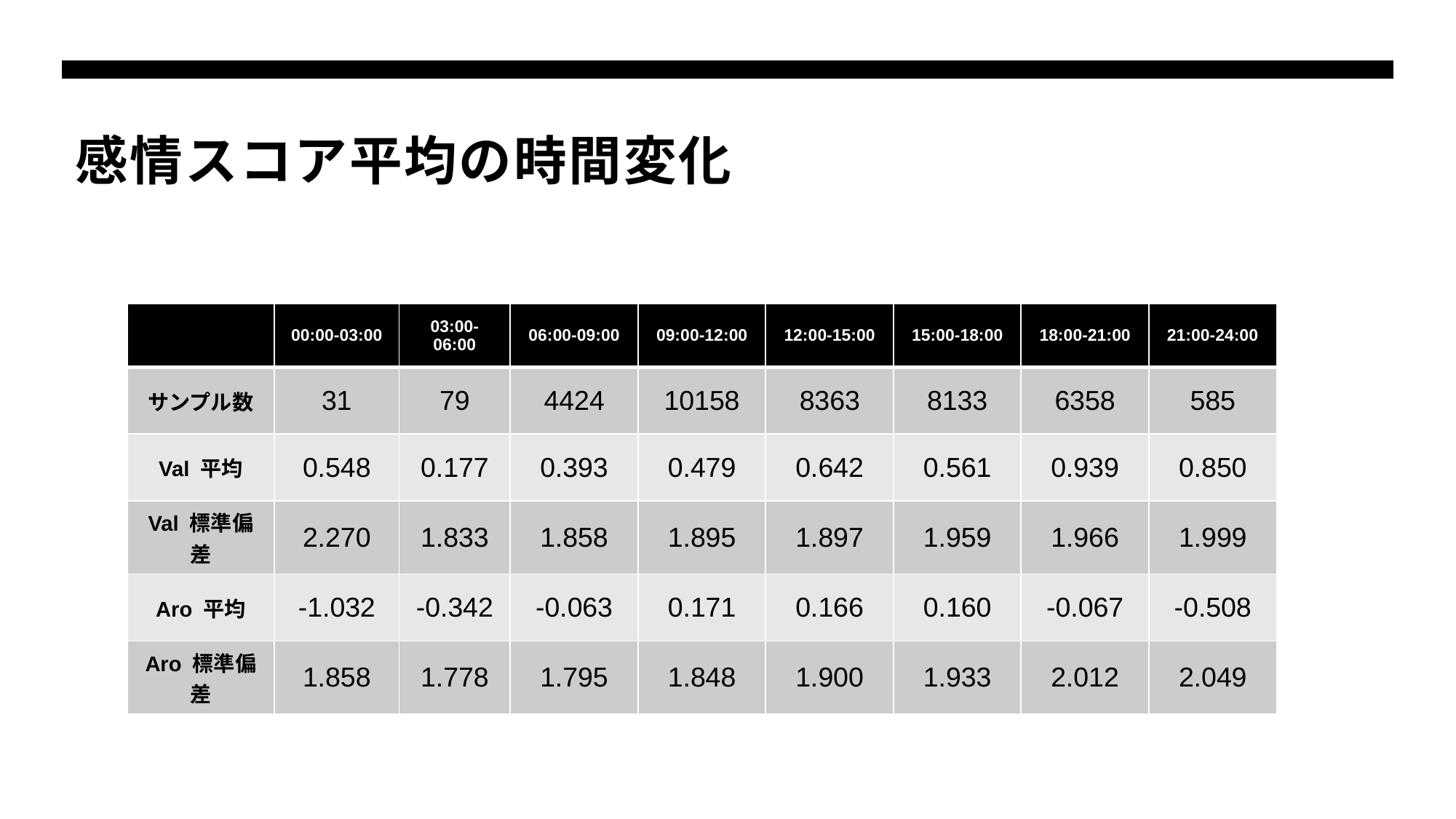

# 感情スコア平均の時間変化
|  | 00:00-03:00 | 03:00-06:00 | 06:00-09:00 | 09:00-12:00 | 12:00-15:00 | 15:00-18:00 | 18:00-21:00 | 21:00-24:00 |
| --- | --- | --- | --- | --- | --- | --- | --- | --- |
| サンプル数 | 31 | 79 | 4424 | 10158 | 8363 | 8133 | 6358 | 585 |
| Val 平均 | 0.548 | 0.177 | 0.393 | 0.479 | 0.642 | 0.561 | 0.939 | 0.850 |
| Val 標準偏差 | 2.270 | 1.833 | 1.858 | 1.895 | 1.897 | 1.959 | 1.966 | 1.999 |
| Aro 平均 | -1.032 | -0.342 | -0.063 | 0.171 | 0.166 | 0.160 | -0.067 | -0.508 |
| Aro 標準偏差 | 1.858 | 1.778 | 1.795 | 1.848 | 1.900 | 1.933 | 2.012 | 2.049 |